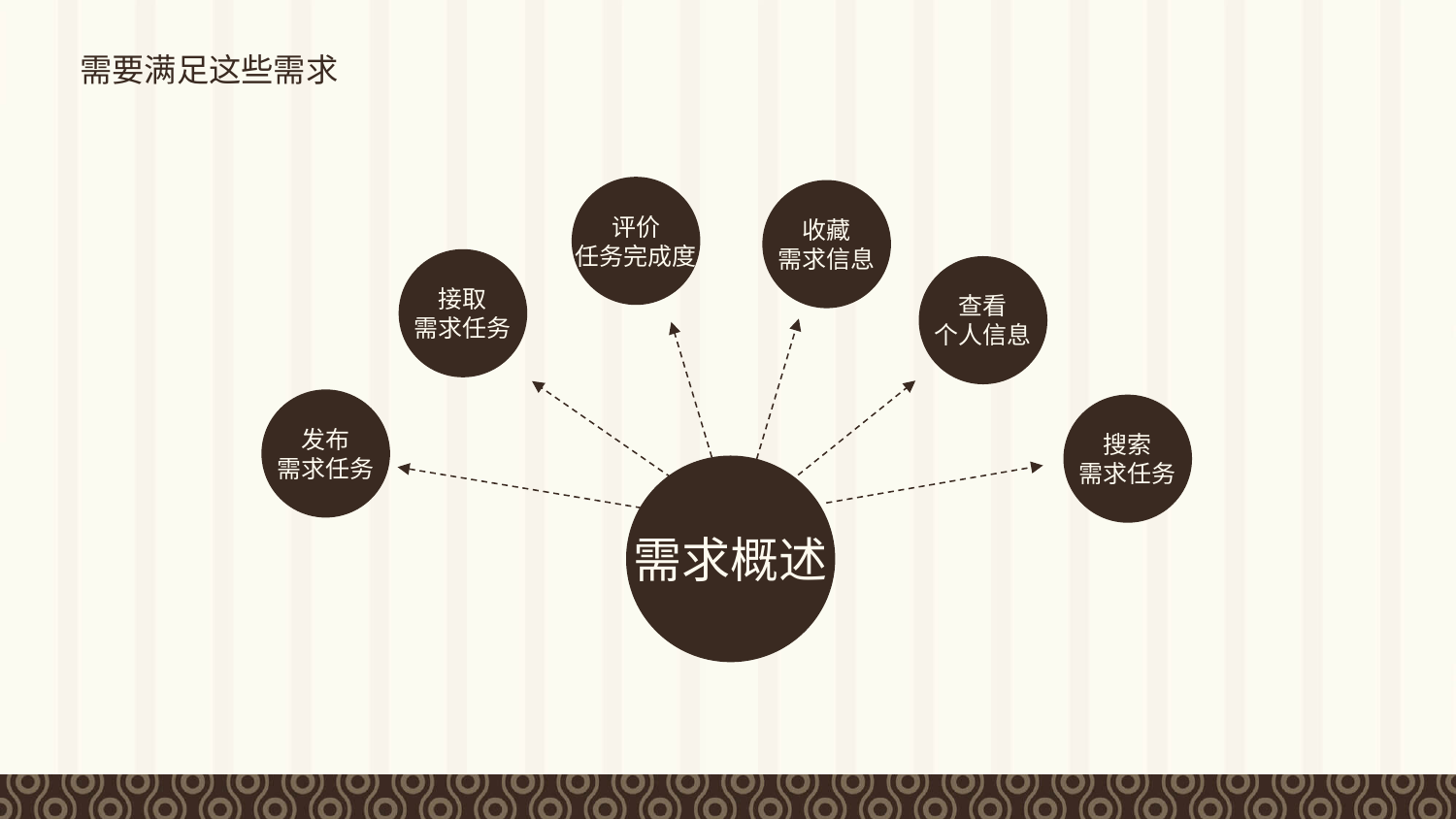

需要满足这些需求
评价
任务完成度
收藏
需求信息
接取
需求任务
查看
个人信息

发布
需求任务
搜索
需求任务
需求概述